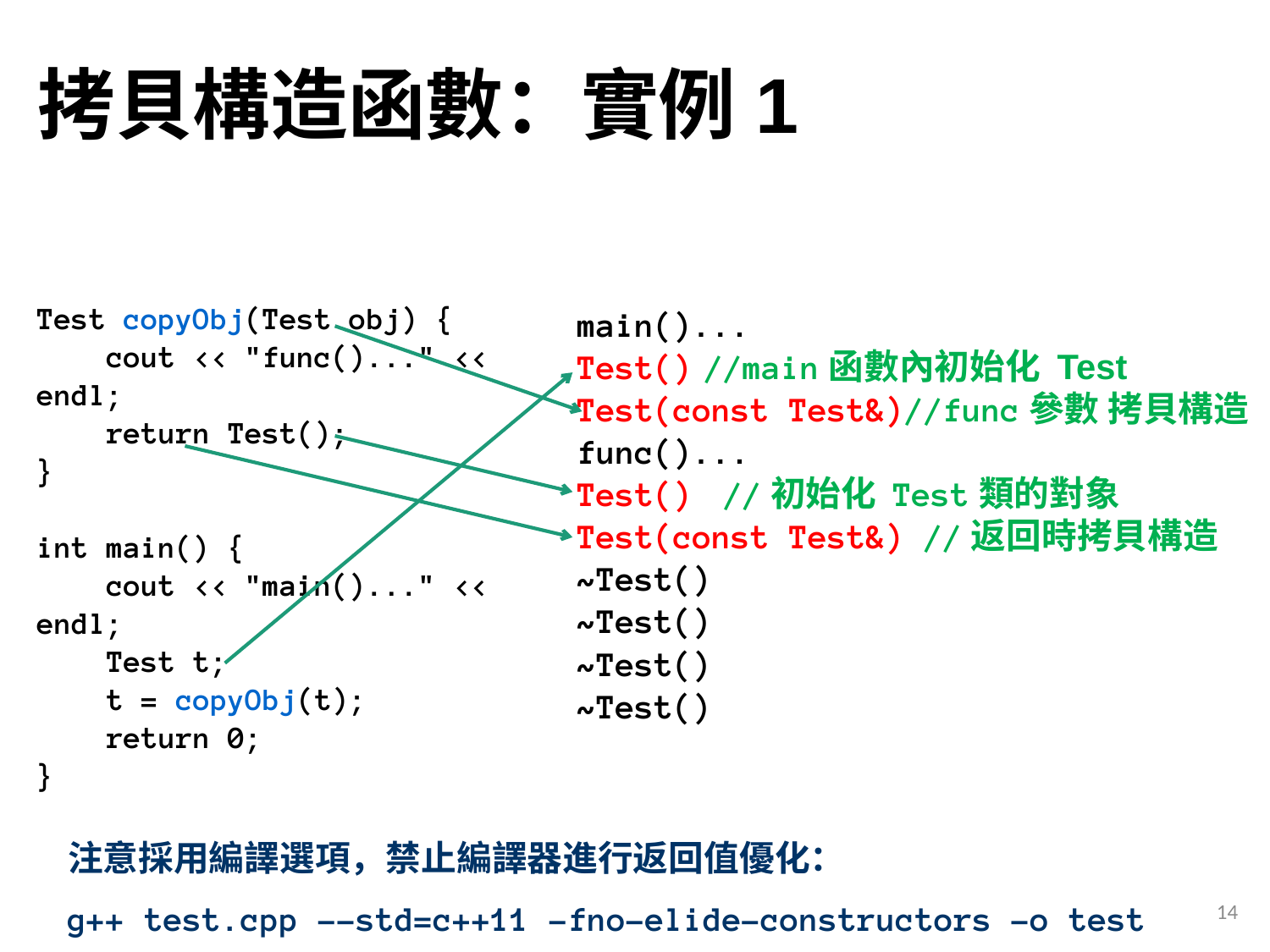

# 拷貝構造函數：實例1
Test copyObj(Test obj) {
    cout << "func()..." << endl;
    return Test();
}

int main() {
    cout << "main()..." << endl;
    Test t;
    t = copyObj(t);
    return 0;
}
main()...
Test()	//main函數內初始化 Test
Test(const Test&)//func參數 拷貝構造
func()...
Test()	 //初始化 Test類的對象
Test(const Test&) //返回時拷貝構造
~Test()
~Test()
~Test()
~Test()
注意採用編譯選項，禁止編譯器進行返回值優化：
g++ test.cpp --std=c++11 -fno-elide-constructors –o test
14